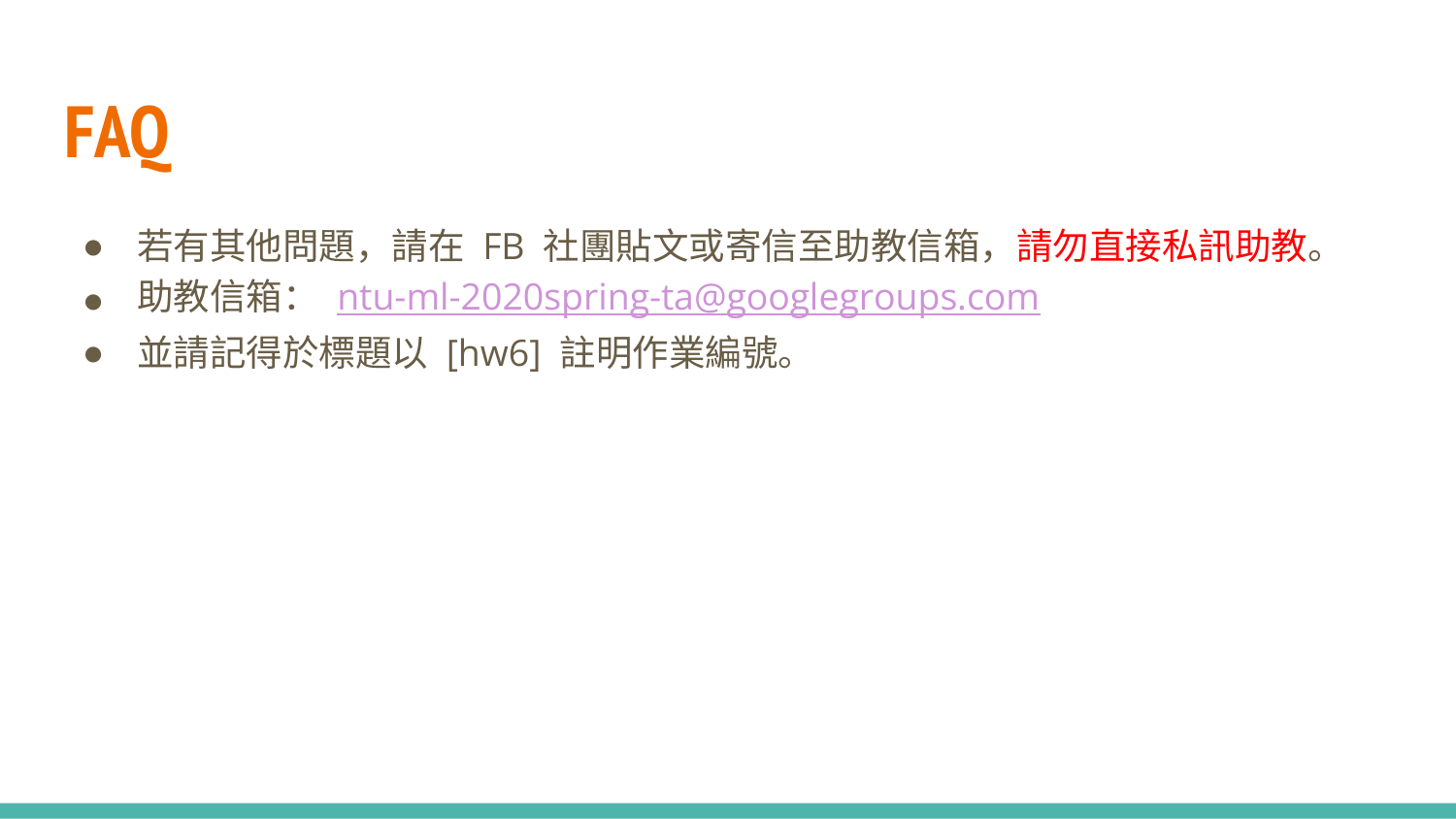

# FAQ
若有其他問題，請在 FB 社團貼文或寄信至助教信箱，請勿直接私訊助教。
助教信箱： ntu-ml-2020spring-ta@googlegroups.com
並請記得於標題以 [hw6] 註明作業編號。